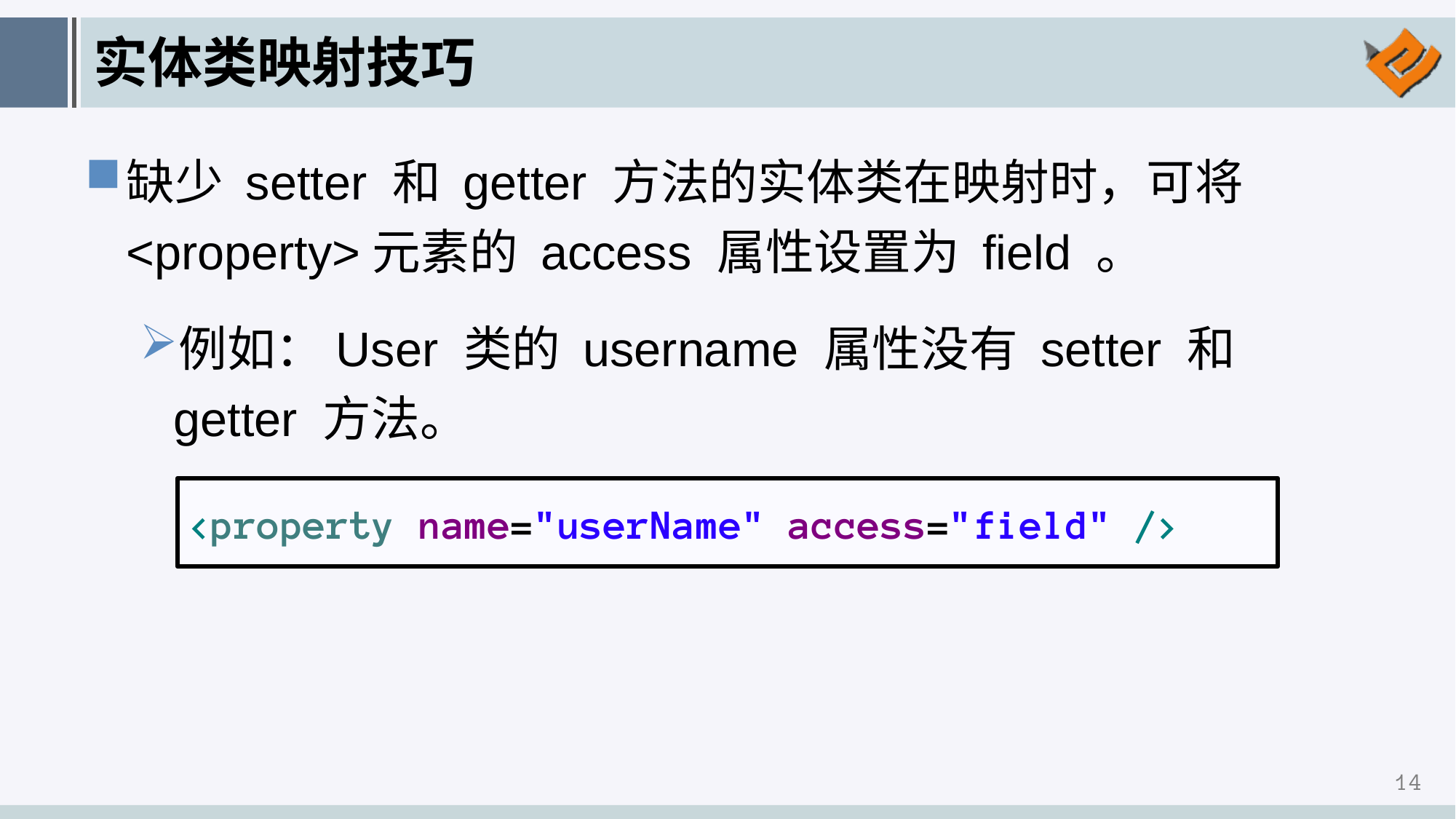

# 实体类映射技巧
缺少 setter 和 getter 方法的实体类在映射时，可将<property>元素的 access 属性设置为 field 。
例如：User 类的 username 属性没有 setter 和 getter 方法。

<property name="userName" access="field" />